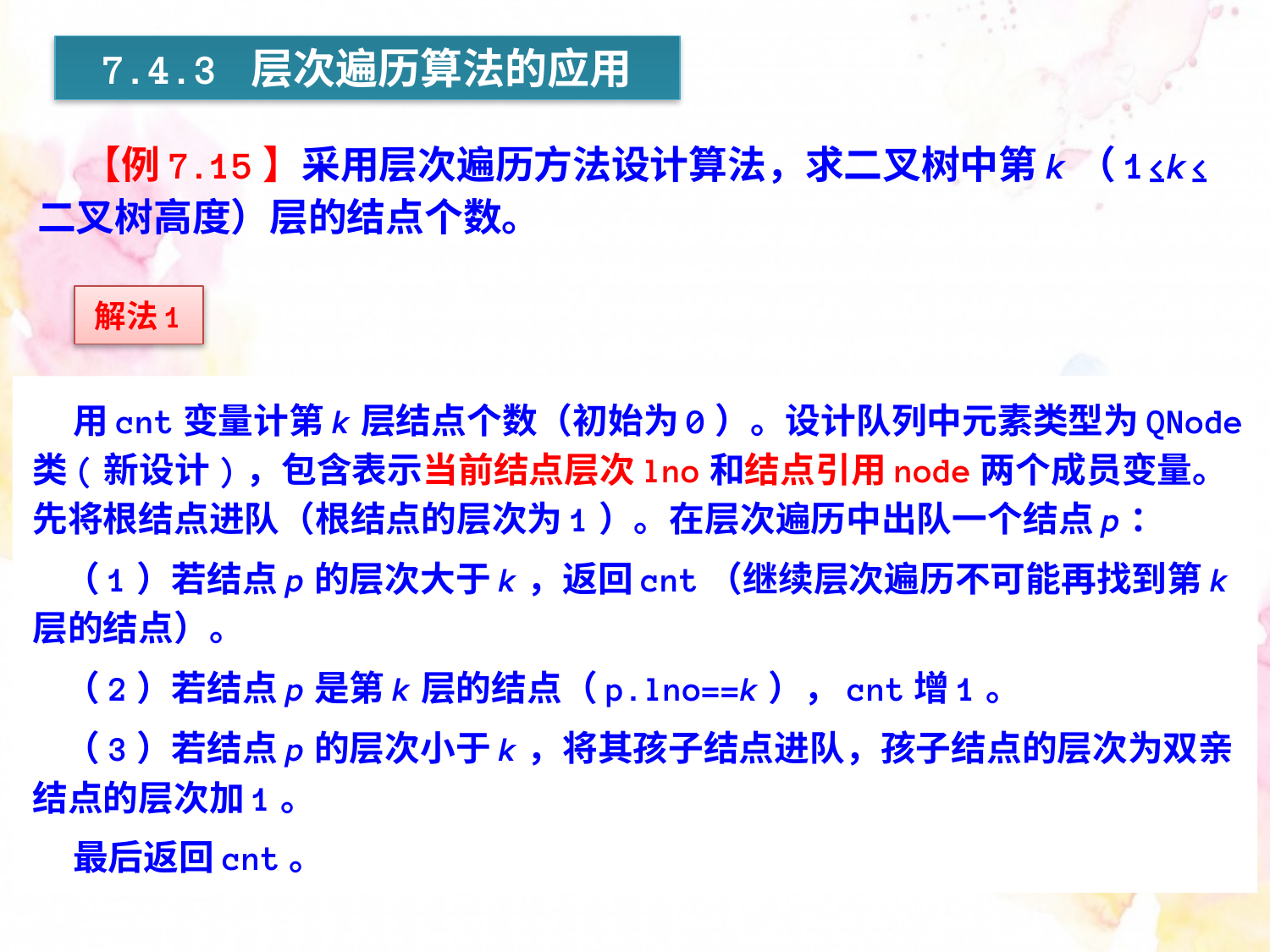

7.4.3 层次遍历算法的应用
    【例7.15】采用层次遍历方法设计算法，求二叉树中第k（1≤k≤二叉树高度）层的结点个数。
解法1
    用cnt变量计第k层结点个数（初始为0）。设计队列中元素类型为QNode类(新设计)，包含表示当前结点层次lno和结点引用node两个成员变量。先将根结点进队（根结点的层次为1）。在层次遍历中出队一个结点p：
   （1）若结点p的层次大于k，返回cnt（继续层次遍历不可能再找到第k层的结点）。
   （2）若结点p是第k层的结点（p.lno==k），cnt增1。
   （3）若结点p的层次小于k，将其孩子结点进队，孩子结点的层次为双亲结点的层次加1。
    最后返回cnt。